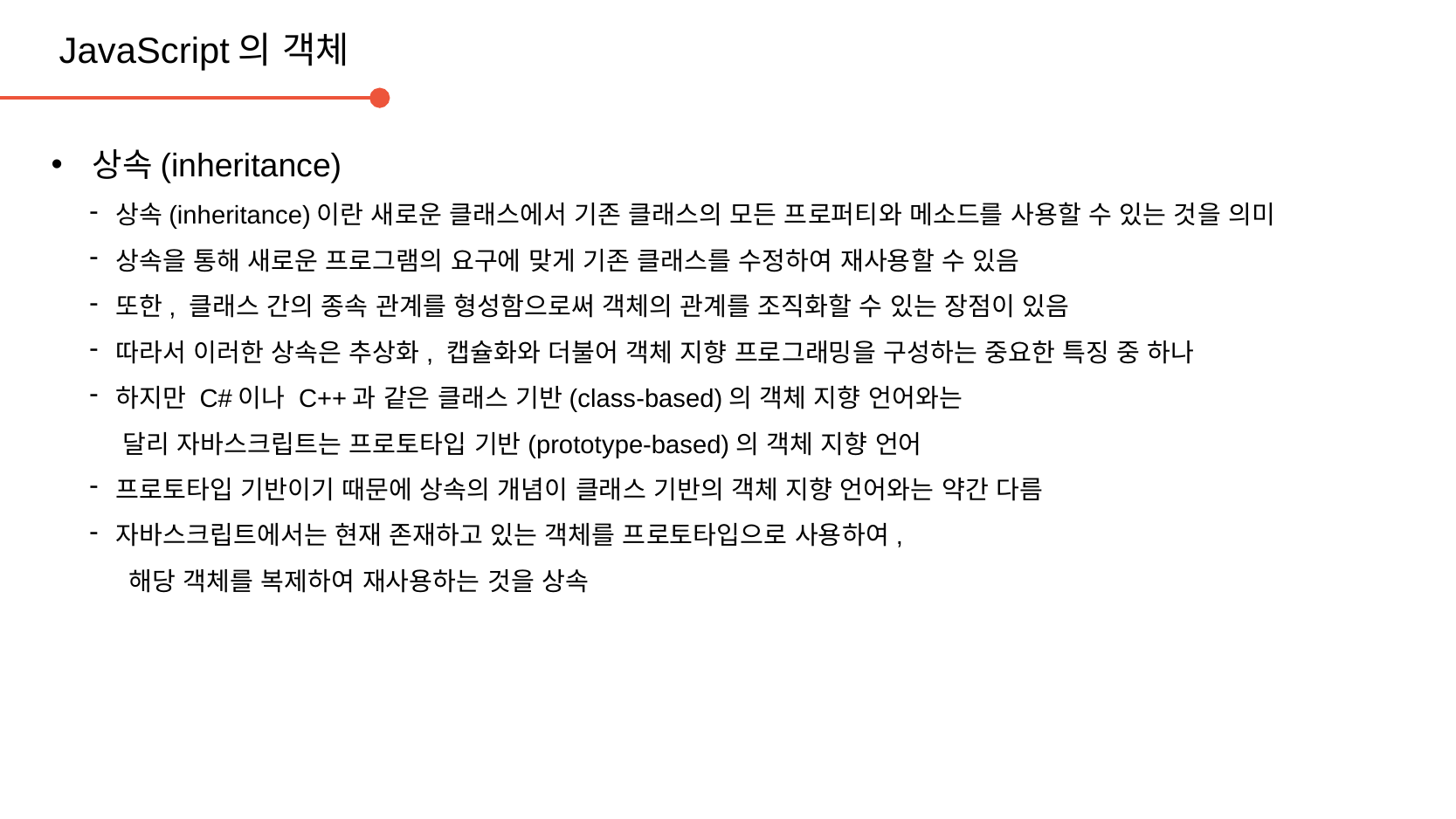

JavaScript의 객체
상속(inheritance)
상속(inheritance)이란 새로운 클래스에서 기존 클래스의 모든 프로퍼티와 메소드를 사용할 수 있는 것을 의미
상속을 통해 새로운 프로그램의 요구에 맞게 기존 클래스를 수정하여 재사용할 수 있음
또한, 클래스 간의 종속 관계를 형성함으로써 객체의 관계를 조직화할 수 있는 장점이 있음
따라서 이러한 상속은 추상화, 캡슐화와 더불어 객체 지향 프로그래밍을 구성하는 중요한 특징 중 하나
하지만 C#이나 C++과 같은 클래스 기반(class-based)의 객체 지향 언어와는
 달리 자바스크립트는 프로토타입 기반(prototype-based)의 객체 지향 언어
프로토타입 기반이기 때문에 상속의 개념이 클래스 기반의 객체 지향 언어와는 약간 다름
자바스크립트에서는 현재 존재하고 있는 객체를 프로토타입으로 사용하여,
 해당 객체를 복제하여 재사용하는 것을 상속